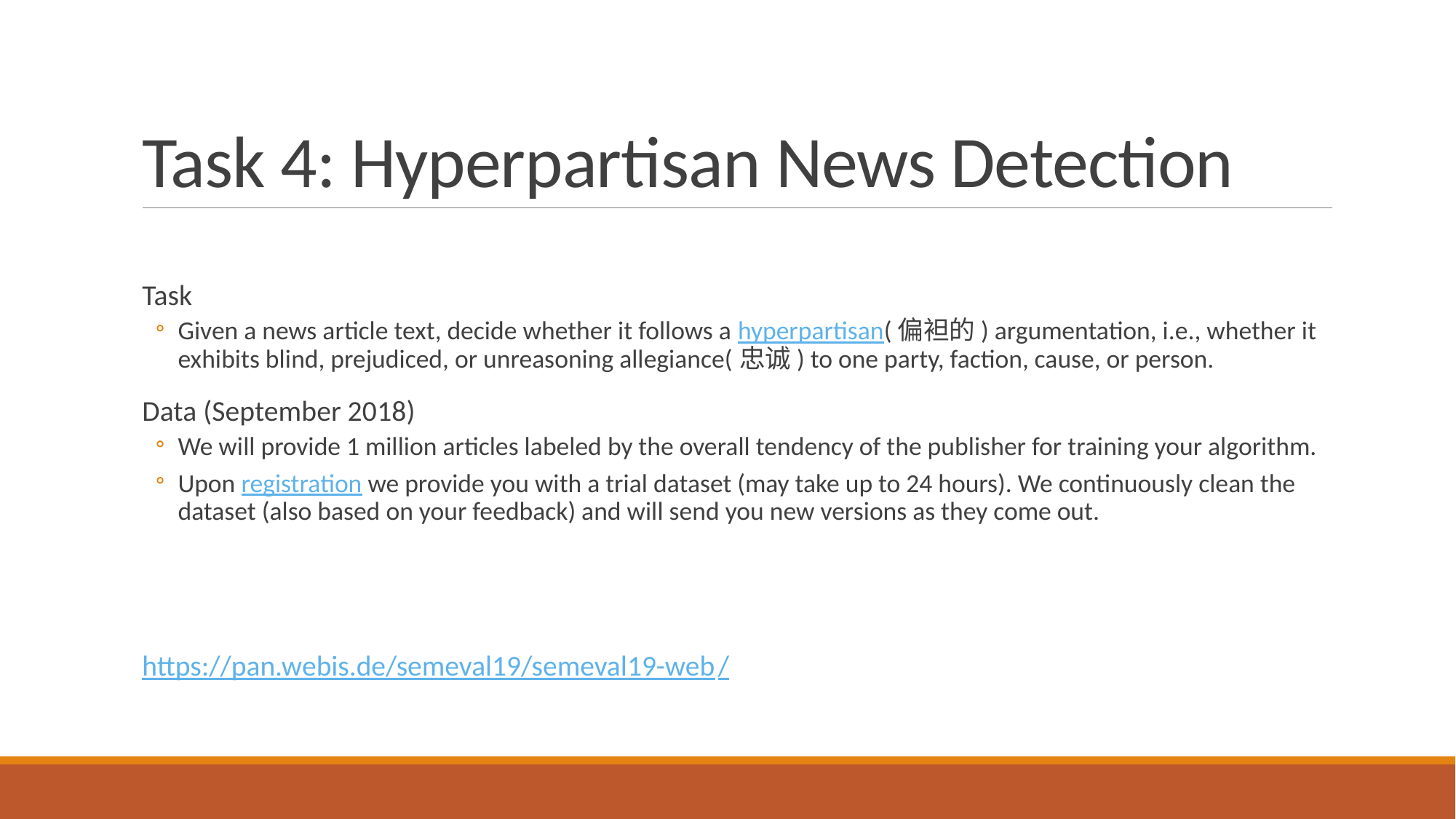

# Task 4: Hyperpartisan News Detection

Task
Given a news article text, decide whether it follows a hyperpartisan(偏袒的) argumentation, i.e., whether it exhibits blind, prejudiced, or unreasoning allegiance(忠诚) to one party, faction, cause, or person.
Data (September 2018)
We will provide 1 million articles labeled by the overall tendency of the publisher for training your algorithm.
Upon registration we provide you with a trial dataset (may take up to 24 hours). We continuously clean the dataset (also based on your feedback) and will send you new versions as they come out.

https://pan.webis.de/semeval19/semeval19-web/